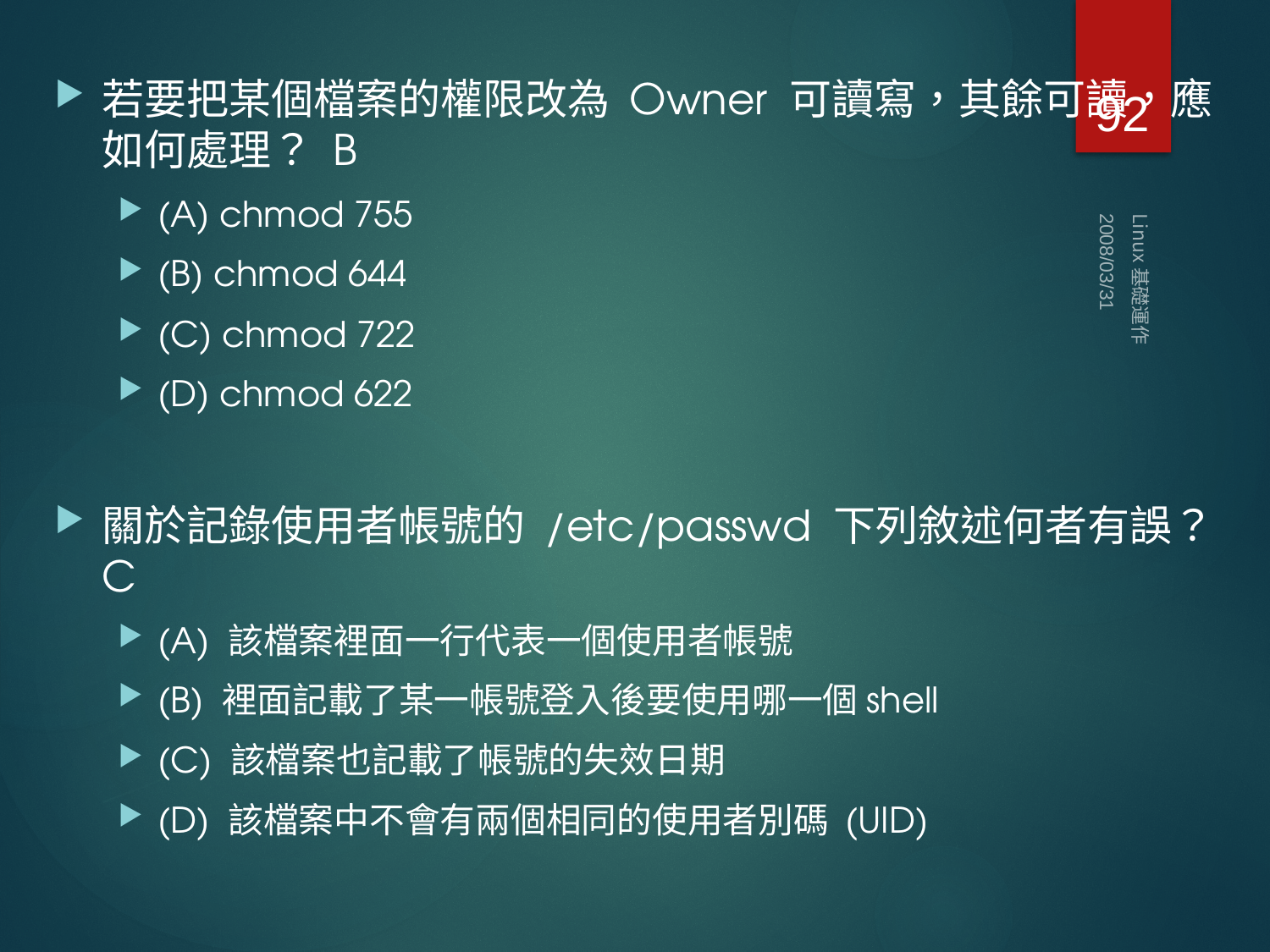

92
若要把某個檔案的權限改為 Owner 可讀寫，其餘可讀，應如何處理？ B
(A) chmod 755
(B) chmod 644
(C) chmod 722
(D) chmod 622

關於記錄使用者帳號的 /etc/passwd 下列敘述何者有誤？C
(A) 該檔案裡面一行代表一個使用者帳號
(B) 裡面記載了某一帳號登入後要使用哪一個shell
(C) 該檔案也記載了帳號的失效日期
(D) 該檔案中不會有兩個相同的使用者別碼 (UID)
2008/03/31
Linux 基礎運作